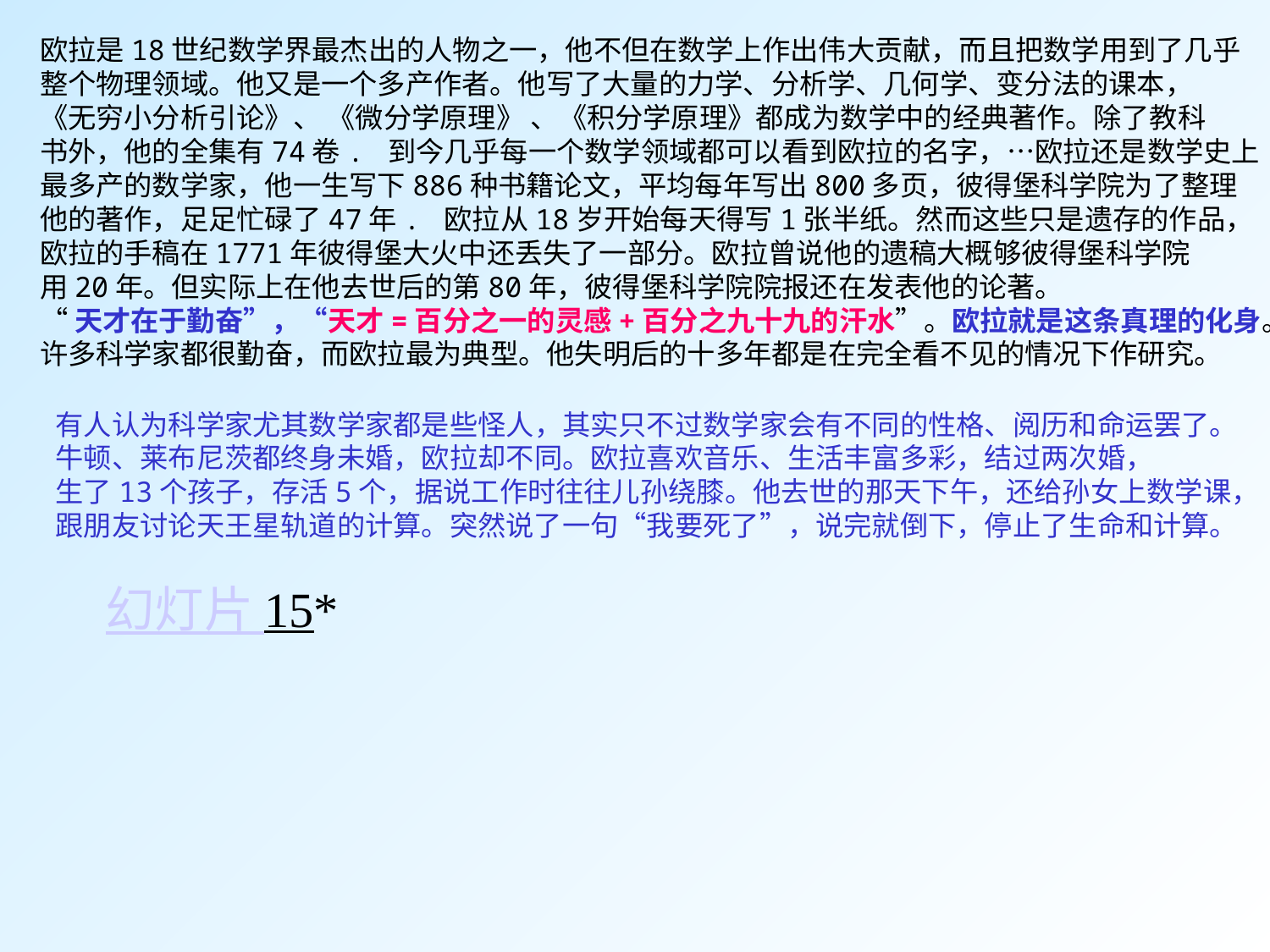

欧拉是18世纪数学界最杰出的人物之一，他不但在数学上作出伟大贡献，而且把数学用到了几乎
整个物理领域。他又是一个多产作者。他写了大量的力学、分析学、几何学、变分法的课本，
《无穷小分析引论》、 《微分学原理》 、《积分学原理》都成为数学中的经典著作。除了教科
书外，他的全集有74卷. 到今几乎每一个数学领域都可以看到欧拉的名字，…欧拉还是数学史上
最多产的数学家，他一生写下886种书籍论文，平均每年写出800多页，彼得堡科学院为了整理
他的著作，足足忙碌了47年. 欧拉从18岁开始每天得写1张半纸。然而这些只是遗存的作品，
欧拉的手稿在1771年彼得堡大火中还丢失了一部分。欧拉曾说他的遗稿大概够彼得堡科学院
用20年。但实际上在他去世后的第80年，彼得堡科学院院报还在发表他的论著。
“天才在于勤奋”，“天才=百分之一的灵感+百分之九十九的汗水”。欧拉就是这条真理的化身。
许多科学家都很勤奋，而欧拉最为典型。他失明后的十多年都是在完全看不见的情况下作研究。
有人认为科学家尤其数学家都是些怪人，其实只不过数学家会有不同的性格、阅历和命运罢了。
牛顿、莱布尼茨都终身未婚，欧拉却不同。欧拉喜欢音乐、生活丰富多彩，结过两次婚，
生了13个孩子，存活5个，据说工作时往往儿孙绕膝。他去世的那天下午，还给孙女上数学课，
跟朋友讨论天王星轨道的计算。突然说了一句“我要死了”，说完就倒下，停止了生命和计算。
幻灯片 15*